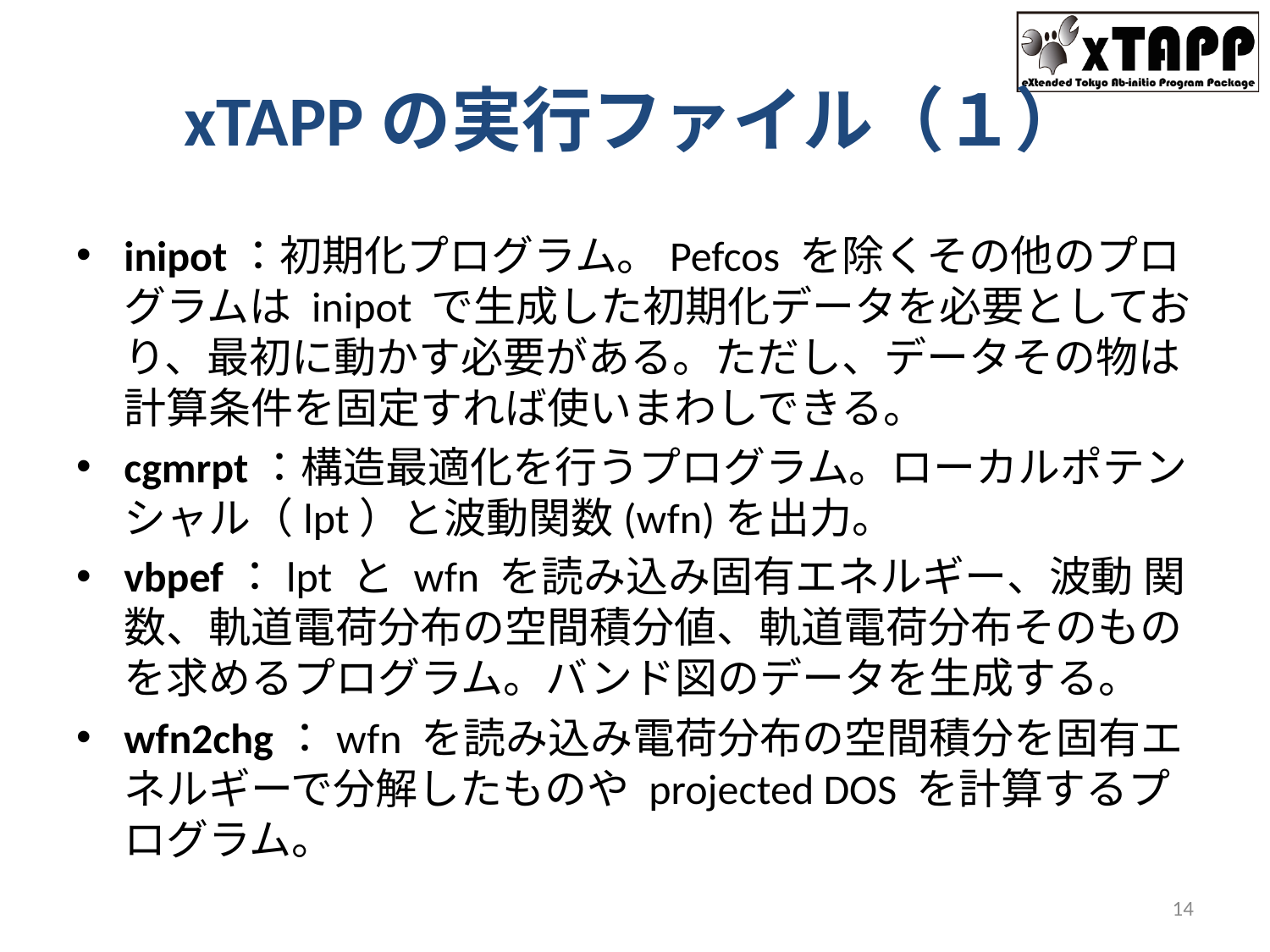

# xTAPPの実行ファイル（１）
inipot：初期化プログラム。Pefcos を除くその他のプログラムは inipot で生成した初期化データを必要としており、最初に動かす必要がある。ただし、データその物は計算条件を固定すれば使いまわしできる。
cgmrpt：構造最適化を行うプログラム。ローカルポテンシャル（lpt）と波動関数(wfn)を出力。
vbpef：lpt と wfn を読み込み固有エネルギー、波動 関数、軌道電荷分布の空間積分値、軌道電荷分布そのものを求めるプログラム。バンド図のデータを生成する。
wfn2chg：wfn を読み込み電荷分布の空間積分を固有エネルギーで分解したものや projected DOS を計算するプログラム。
14